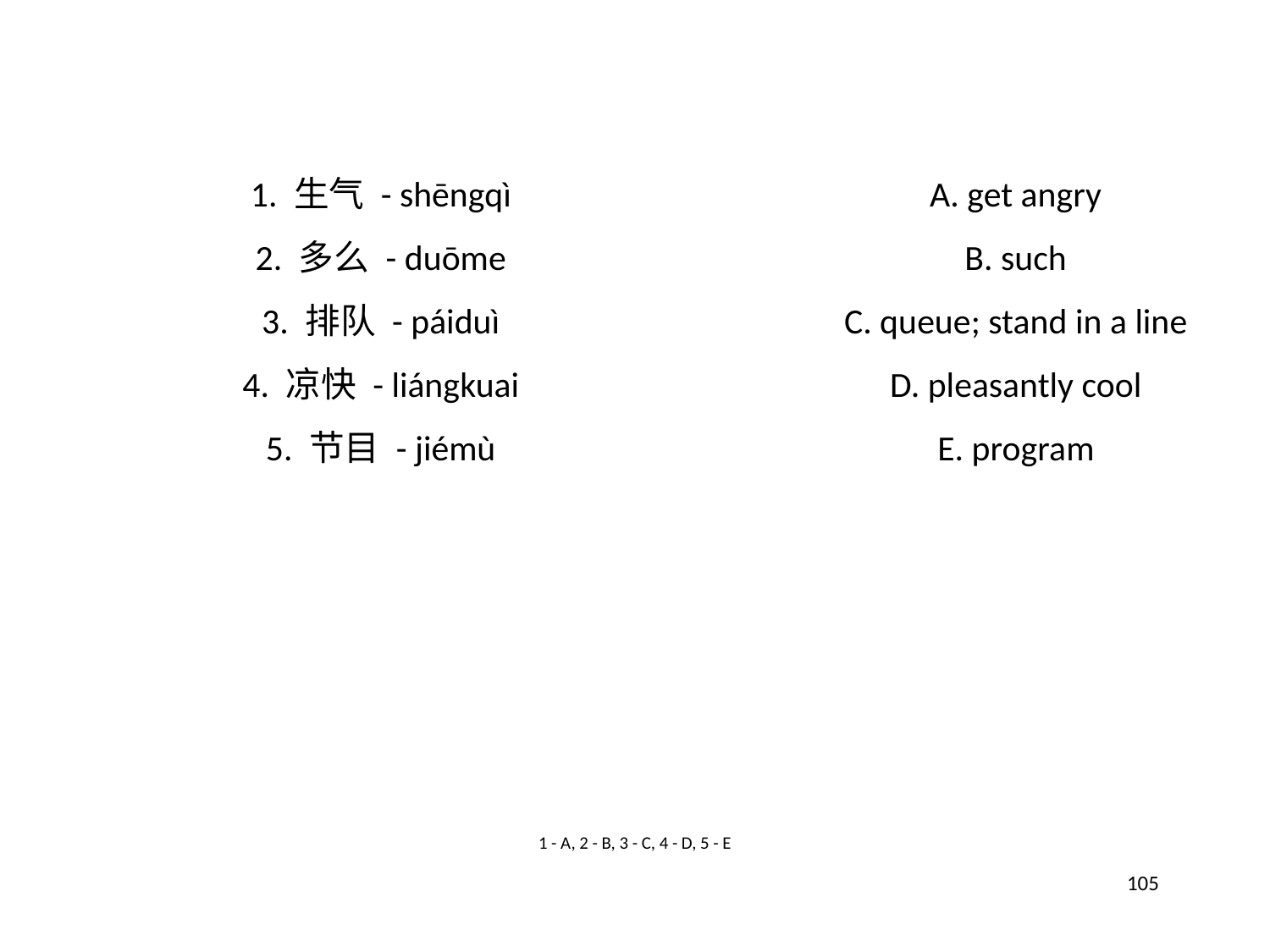

1. 生气 - shēngqì

A. get angry

2. 多么 - duōme

B. such

3. 排队 - páiduì

C. queue; stand in a line

4. 凉快 - liángkuai

D. pleasantly cool

5. 节目 - jiémù

E. program
1 - A, 2 - B, 3 - C, 4 - D, 5 - E

105